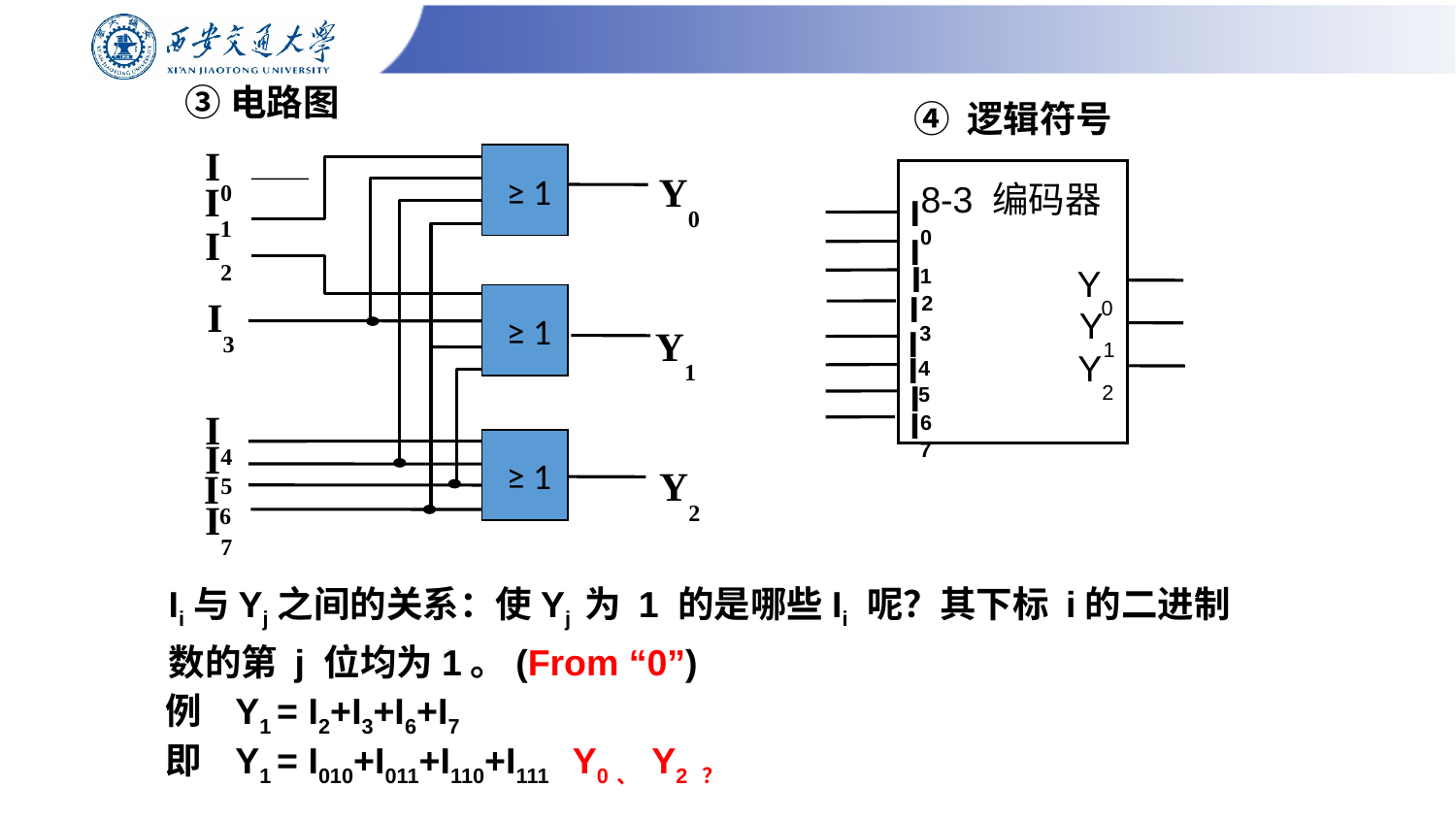

# ③电路图
④ 逻辑符号
I0
 ≥ 1

Y0
I1

I2

I3
 ≥ 1
Y1

I4
I5
 ≥ 1

Y2
I6

I7

8-3 编码器
I0

I1
I2
Y0
I3

Y1
I4

Y2
I5

I6
I7
Ii与Yj之间的关系：使Yj 为 1 的是哪些Ii 呢？其下标 i的二进制数的第 j 位均为1。(From “0”)
例   Y1 = I2+I3+I6+I7
即   Y1 = I010+I011+I110+I111    Y0、 Y2 ？